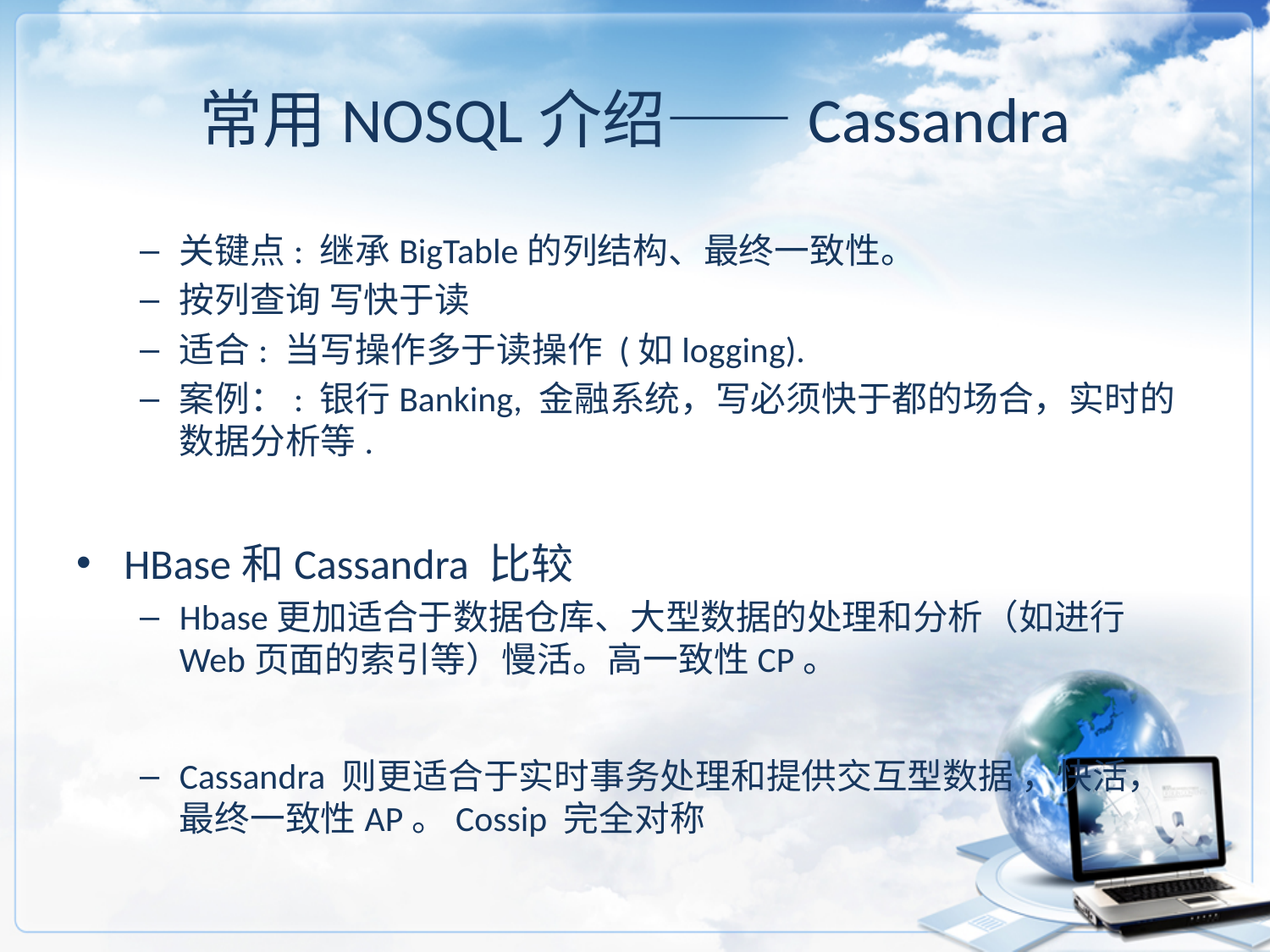

# 常用NOSQL介绍——Cassandra
关键点: 继承BigTable的列结构、最终一致性。
按列查询 写快于读
适合: 当写操作多于读操作 (如logging).
案例：: 银行Banking, 金融系统，写必须快于都的场合，实时的数据分析等.

HBase和Cassandra 比较
Hbase更加适合于数据仓库、大型数据的处理和分析（如进行Web页面的索引等）慢活。高一致性CP。

Cassandra 则更适合于实时事务处理和提供交互型数据 ，快活，最终一致性AP。Cossip 完全对称